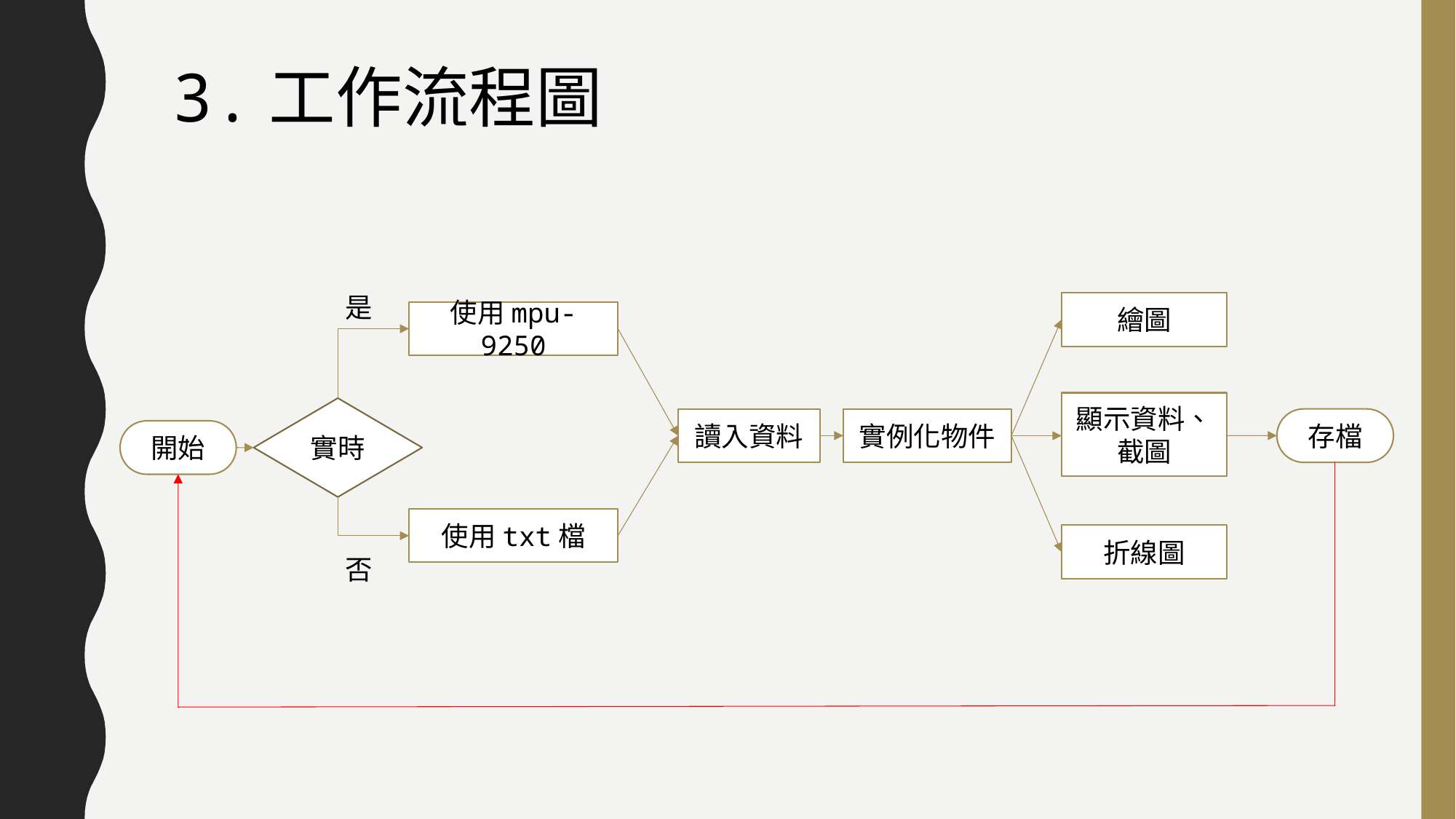

3.工作流程圖
是
繪圖
使用mpu-9250
顯示資料、截圖
實時
讀入資料
實例化物件
存檔
開始
使用txt檔
折線圖
否